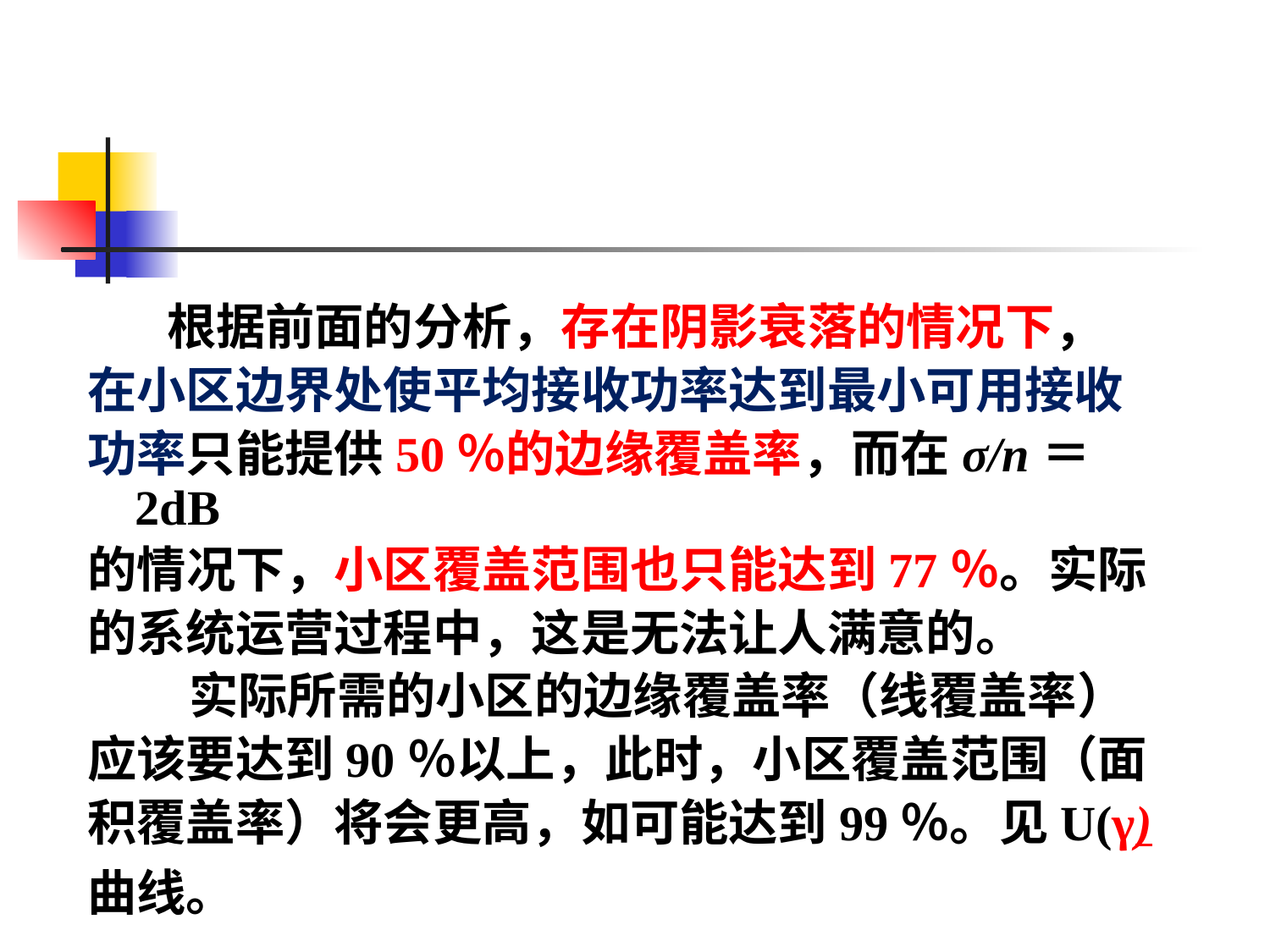

#
      根据前面的分析，存在阴影衰落的情况下，
在小区边界处使平均接收功率达到最小可用接收
功率只能提供50％的边缘覆盖率，而在σ/n＝2dB
的情况下，小区覆盖范围也只能达到77％。实际
的系统运营过程中，这是无法让人满意的。
        实际所需的小区的边缘覆盖率（线覆盖率）
应该要达到90％以上，此时，小区覆盖范围（面
积覆盖率）将会更高，如可能达到99％。见U(γ)
曲线。